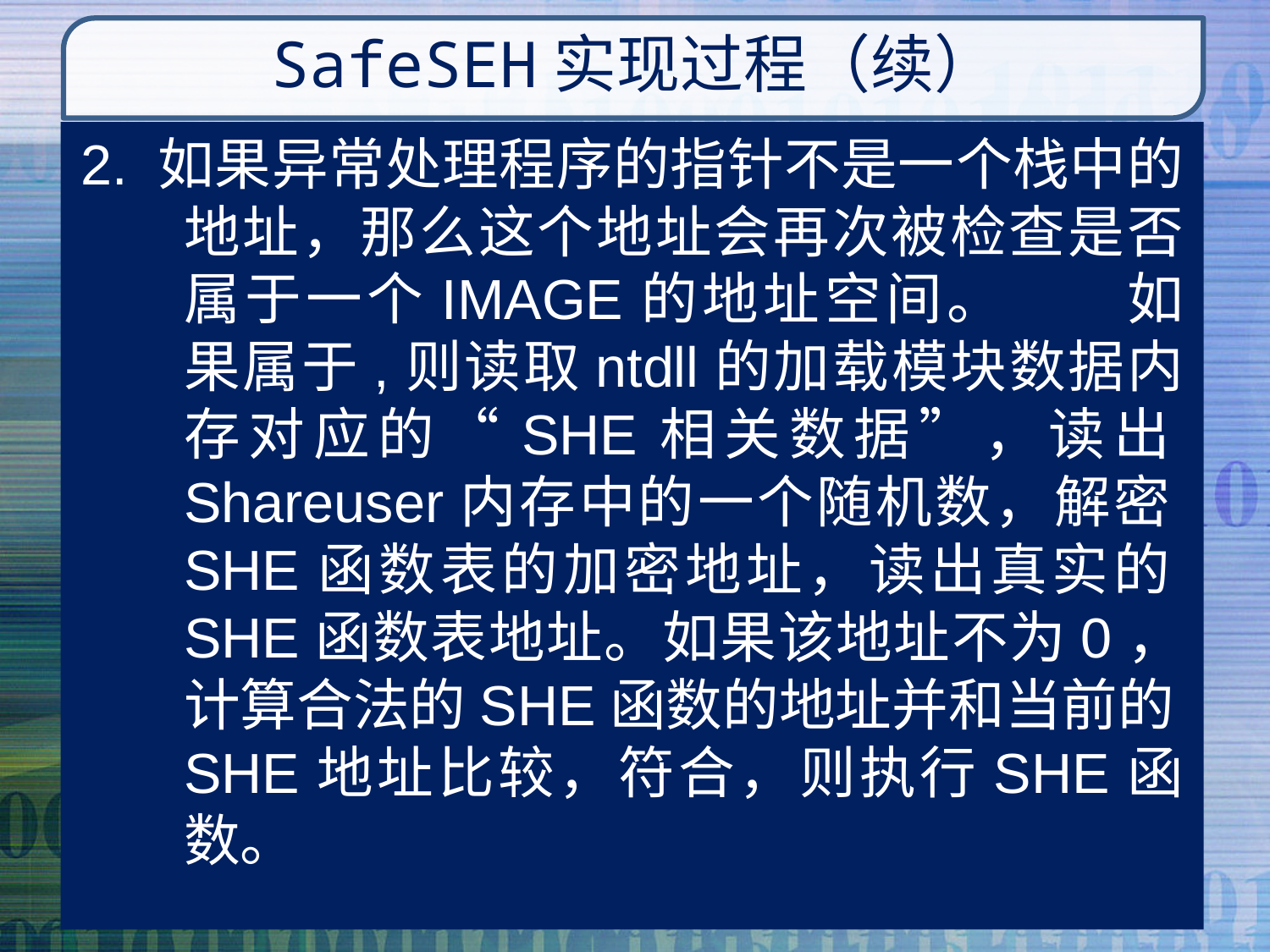

# SafeSEH实现过程（续）
2. 如果异常处理程序的指针不是一个栈中的地址，那么这个地址会再次被检查是否属于一个IMAGE的地址空间。	如果属于,则读取ntdll的加载模块数据内存对应的“SHE相关数据”，读出Shareuser内存中的一个随机数，解密SHE函数表的加密地址，读出真实的SHE函数表地址。如果该地址不为0，计算合法的SHE函数的地址并和当前的SHE地址比较，符合，则执行SHE函数。